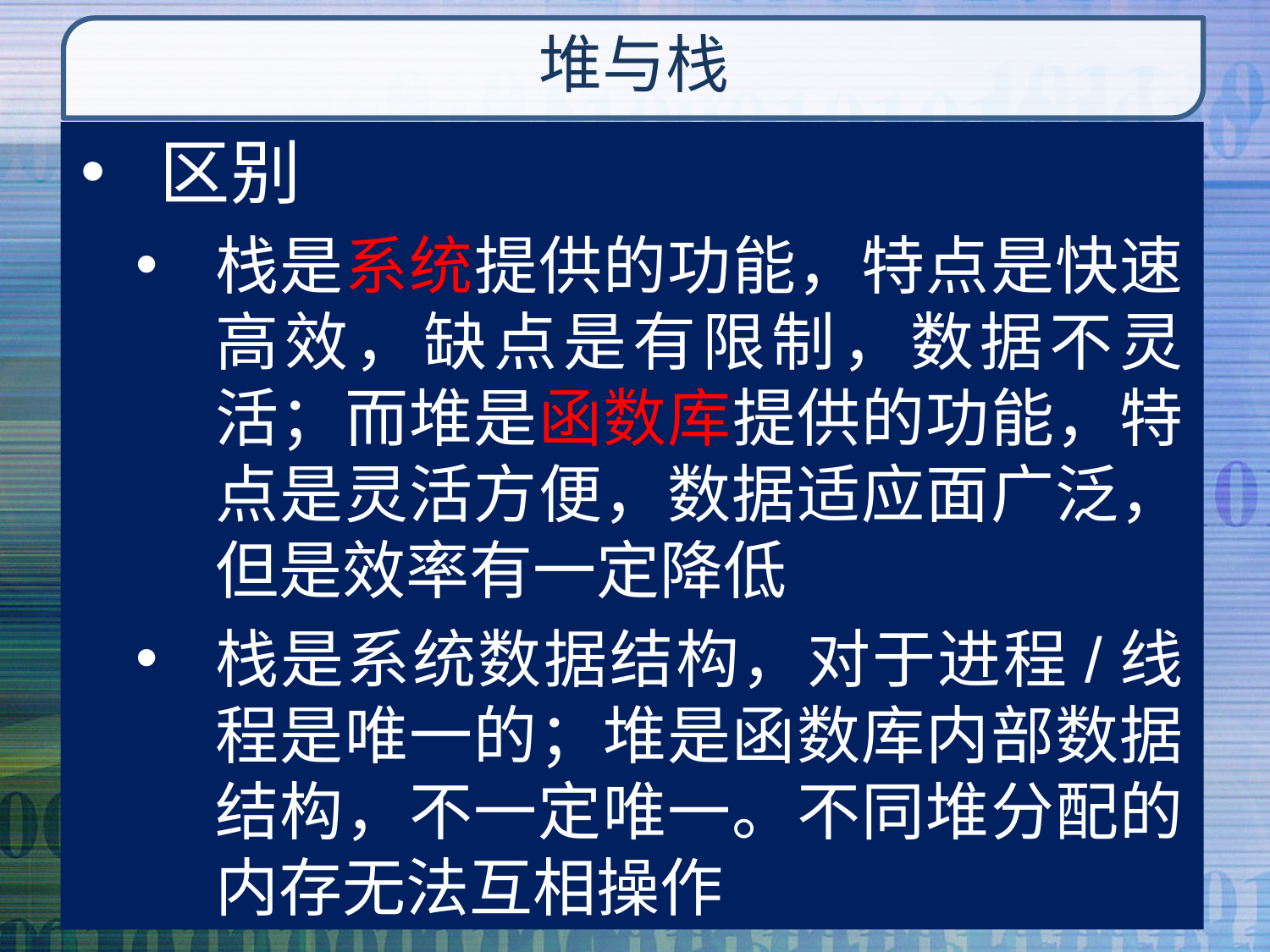

# 堆与栈
区别
栈是系统提供的功能，特点是快速高效，缺点是有限制，数据不灵活；而堆是函数库提供的功能，特点是灵活方便，数据适应面广泛，但是效率有一定降低
栈是系统数据结构，对于进程/线程是唯一的；堆是函数库内部数据结构，不一定唯一。不同堆分配的内存无法互相操作